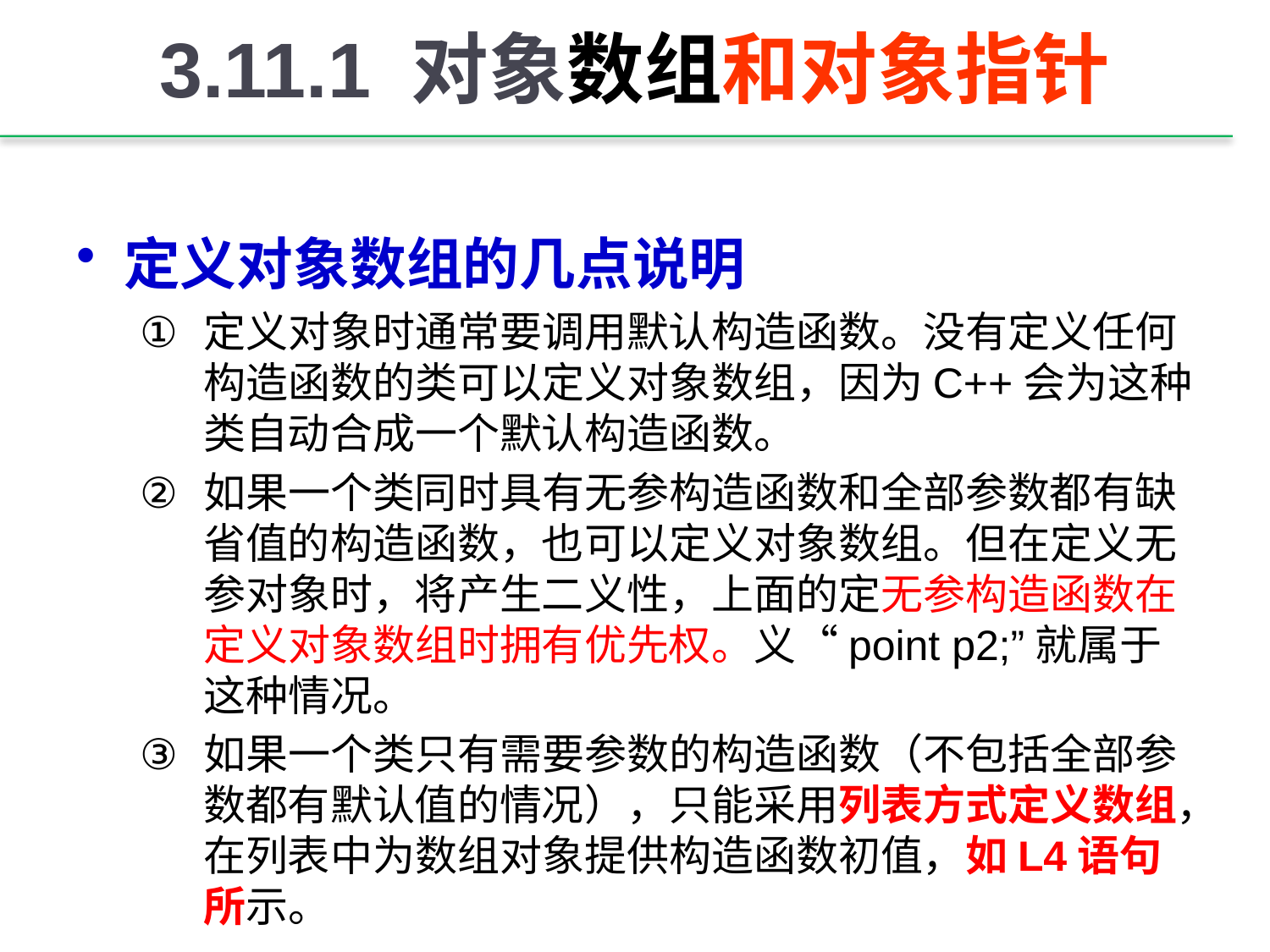

# 3.11.1 对象数组和对象指针
定义对象数组的几点说明
定义对象时通常要调用默认构造函数。没有定义任何构造函数的类可以定义对象数组，因为C++会为这种类自动合成一个默认构造函数。
如果一个类同时具有无参构造函数和全部参数都有缺省值的构造函数，也可以定义对象数组。但在定义无参对象时，将产生二义性，上面的定无参构造函数在定义对象数组时拥有优先权。义“point p2;”就属于这种情况。
如果一个类只有需要参数的构造函数（不包括全部参数都有默认值的情况），只能采用列表方式定义数组，在列表中为数组对象提供构造函数初值，如L4语句所示。